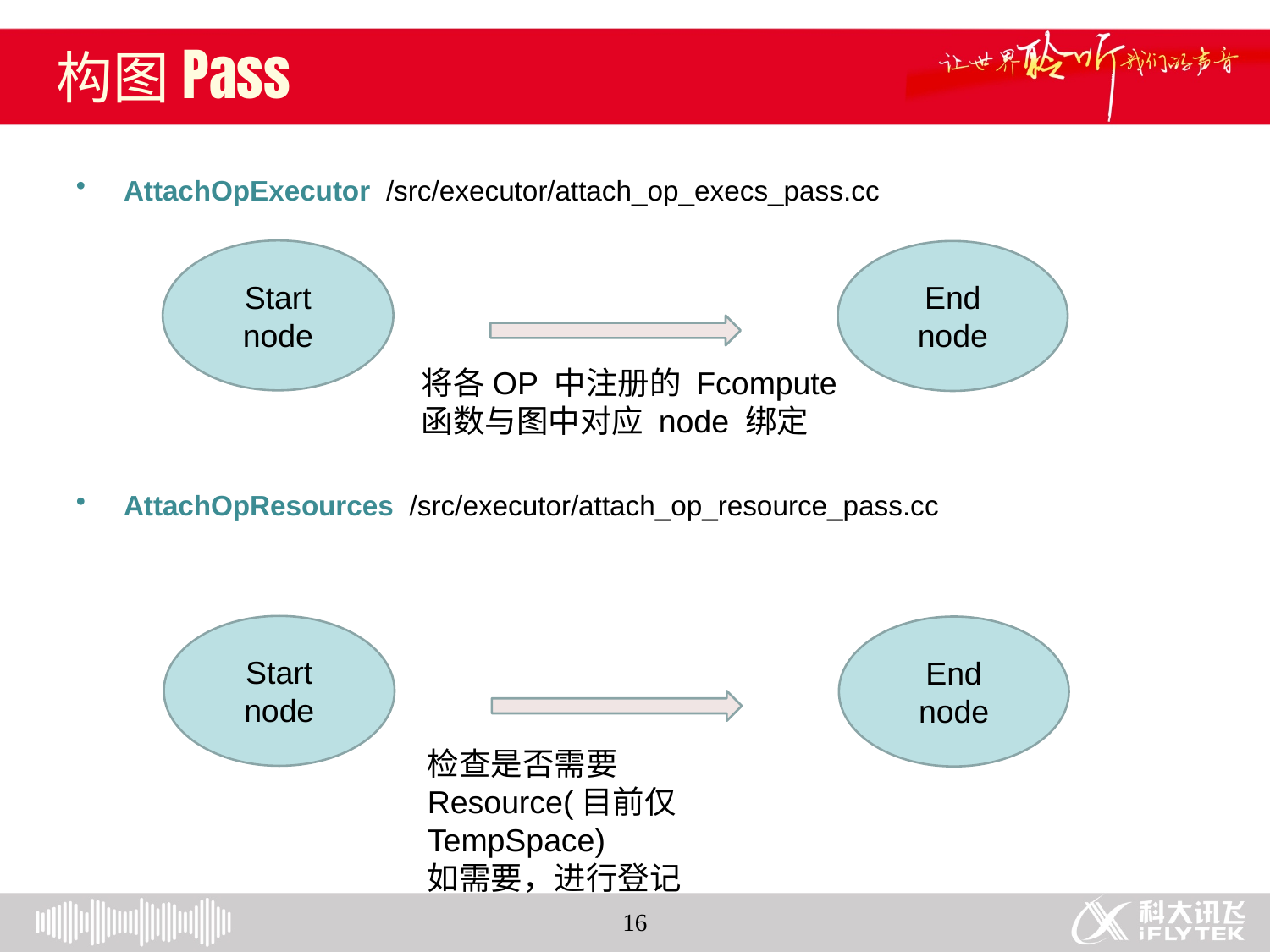

# 构图Pass
AttachOpExecutor  /src/executor/attach_op_execs_pass.cc

AttachOpResources  /src/executor/attach_op_resource_pass.cc

Start node
End
node

将各OP 中注册的 Fcompute 函数与图中对应 node 绑定
Start node
End
node

检查是否需要
Resource(目前仅TempSpace)
如需要，进行登记
16